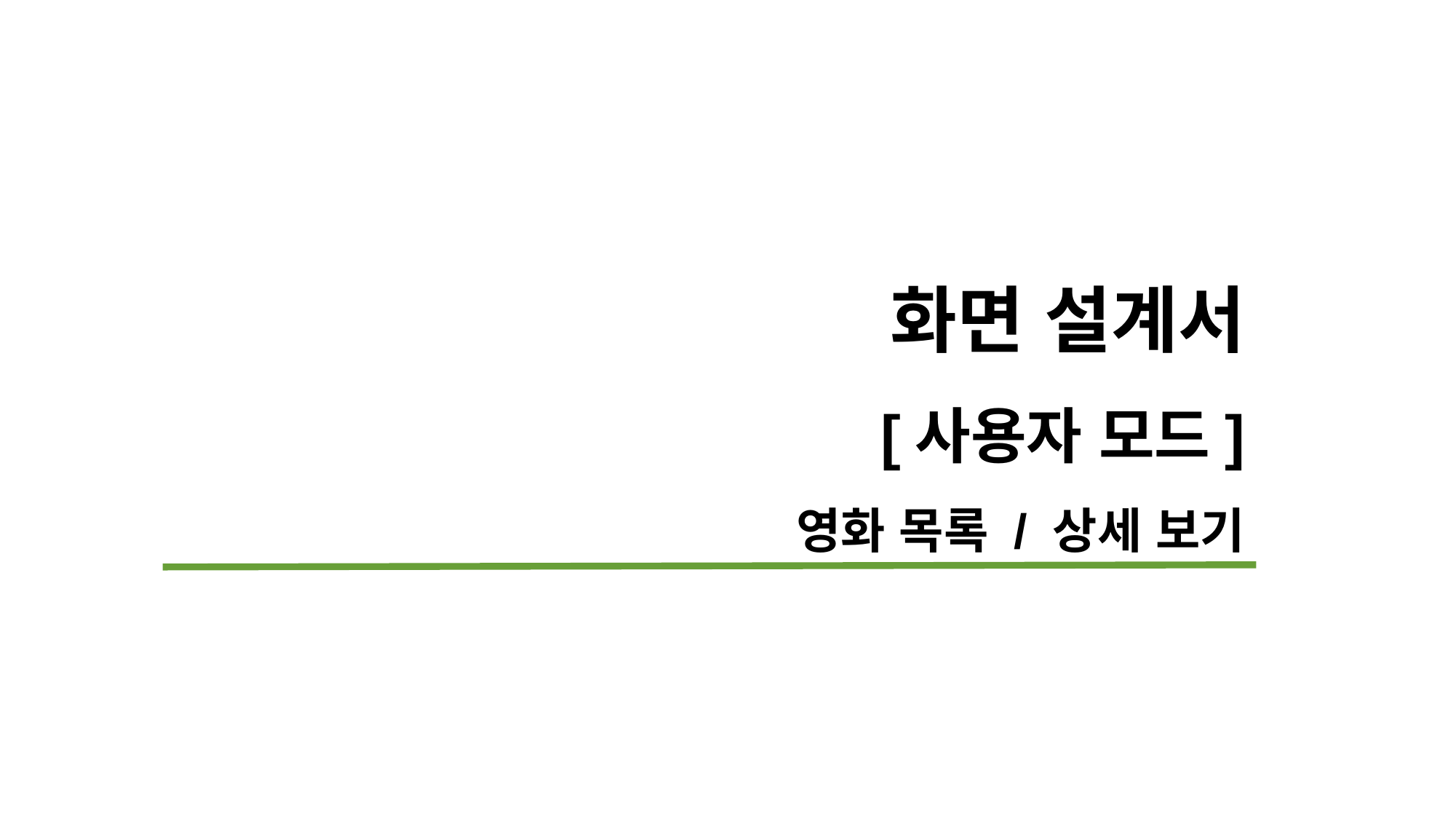

화면 설계서
[사용자 모드]
영화 목록 / 상세 보기